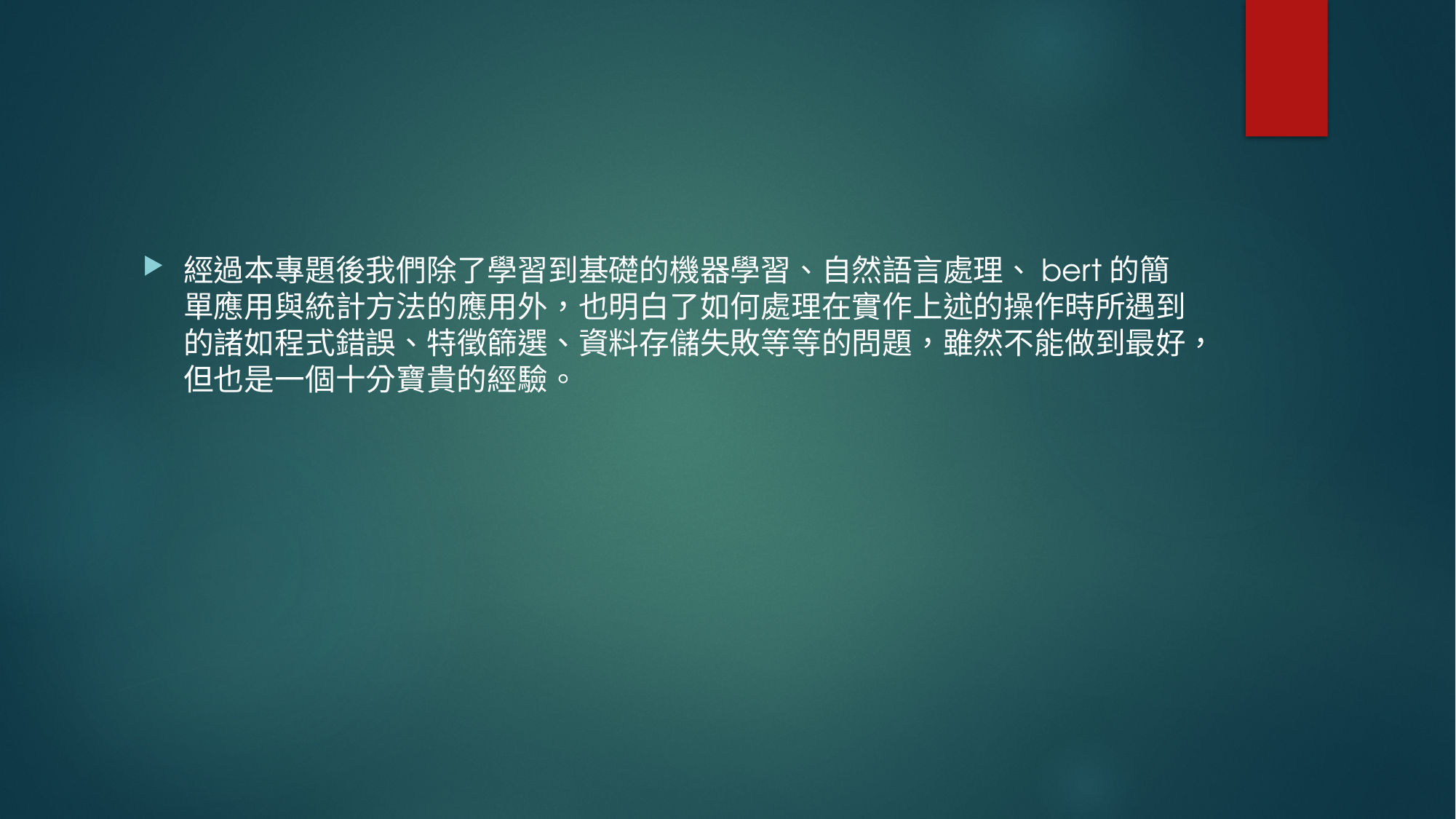

#
經過本專題後我們除了學習到基礎的機器學習、自然語言處理、bert的簡單應用與統計方法的應用外，也明白了如何處理在實作上述的操作時所遇到的諸如程式錯誤、特徵篩選、資料存儲失敗等等的問題，雖然不能做到最好，但也是一個十分寶貴的經驗。